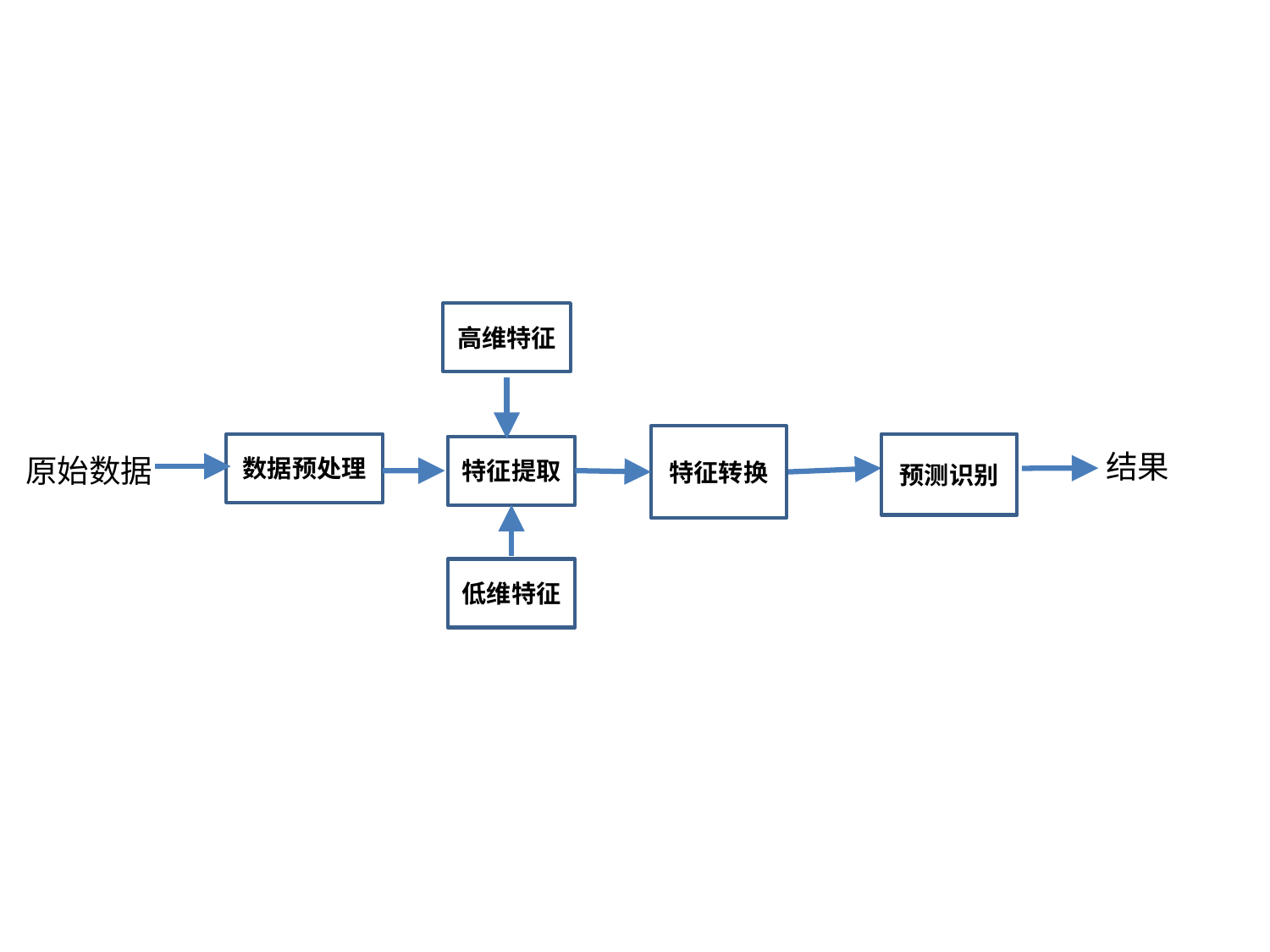

高维特征

特征转换
数据预处理
预测识别
特征提取
结果
原始数据
低维特征